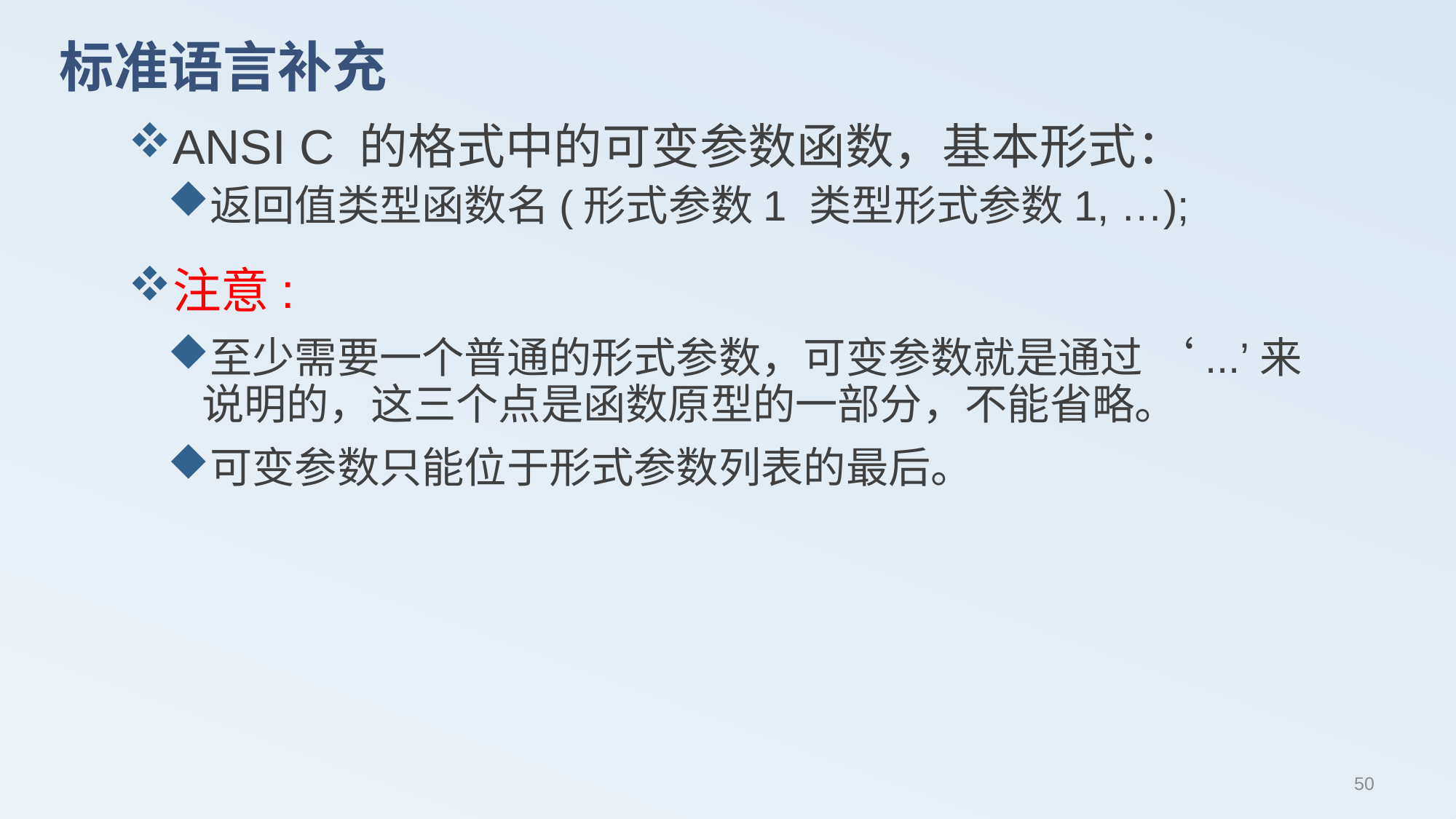

# 标准语言补充
ANSI C 的格式中的可变参数函数，基本形式：
返回值类型函数名(形式参数1 类型形式参数1, …);
注意:
至少需要一个普通的形式参数，可变参数就是通过 ‘...’来说明的，这三个点是函数原型的一部分，不能省略。
可变参数只能位于形式参数列表的最后。